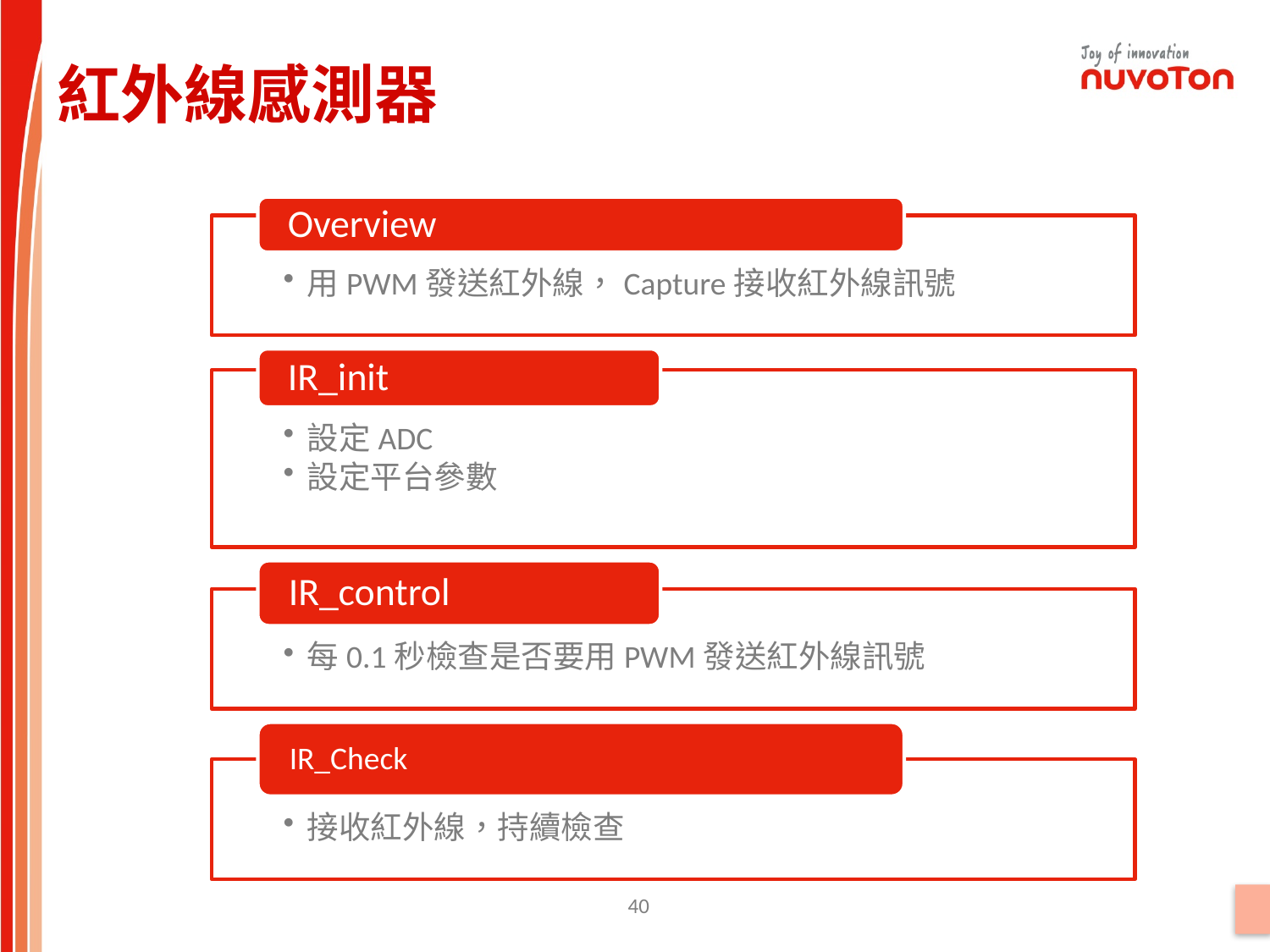

紅外線感測器
用PWM發送紅外線，Capture接收紅外線訊號
Overview
設定ADC
設定平台參數
IR_init
每0.1秒檢查是否要用PWM發送紅外線訊號
IR_control
接收紅外線，持續檢查
IR_Check
40